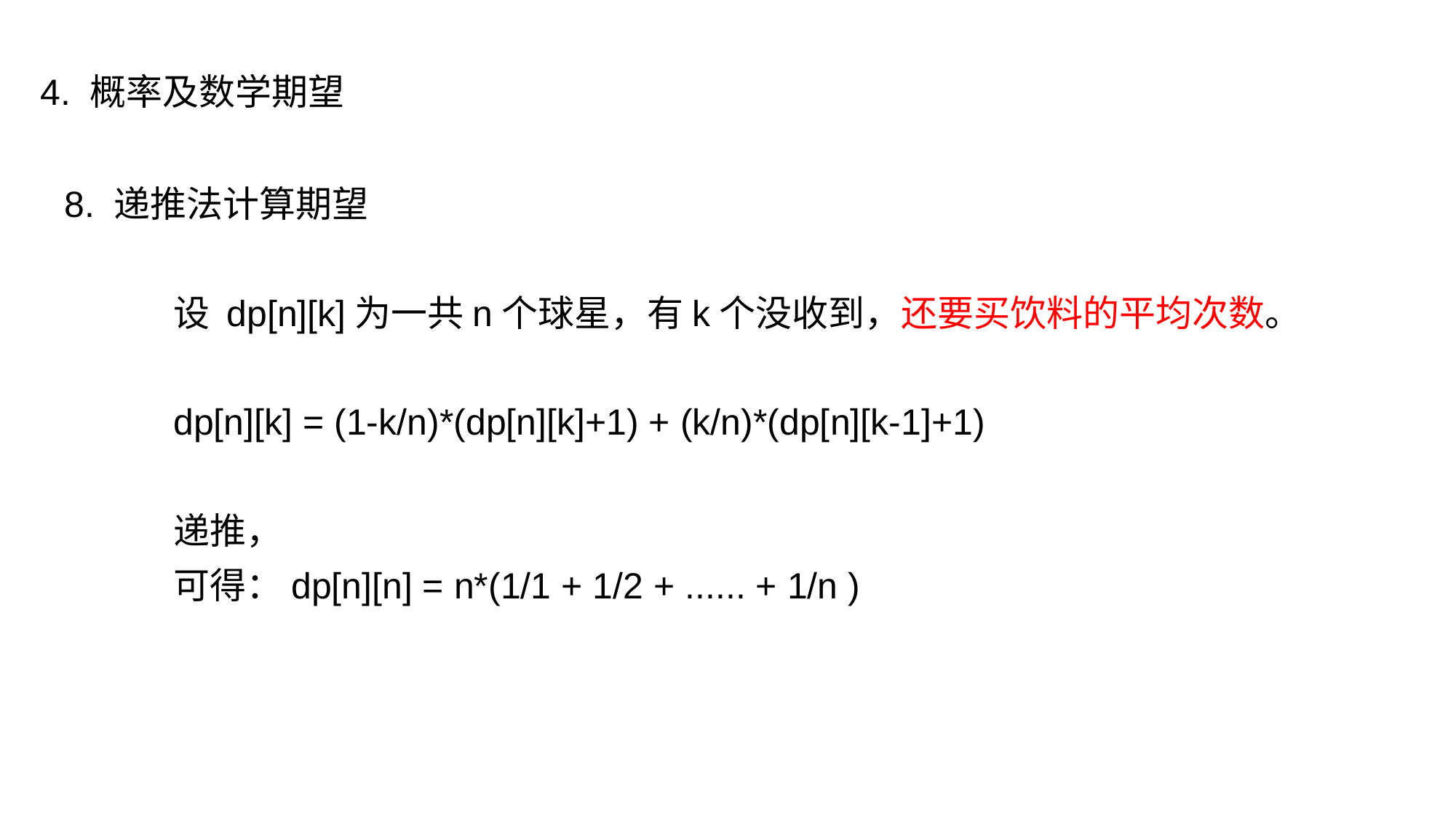

4. 概率及数学期望

8. 递推法计算期望

	设 dp[n][k]为一共n个球星，有k个没收到，还要买饮料的平均次数。

	dp[n][k] = (1-k/n)*(dp[n][k]+1) + (k/n)*(dp[n][k-1]+1)

	递推，
	可得：dp[n][n] = n*(1/1 + 1/2 + ...... + 1/n )